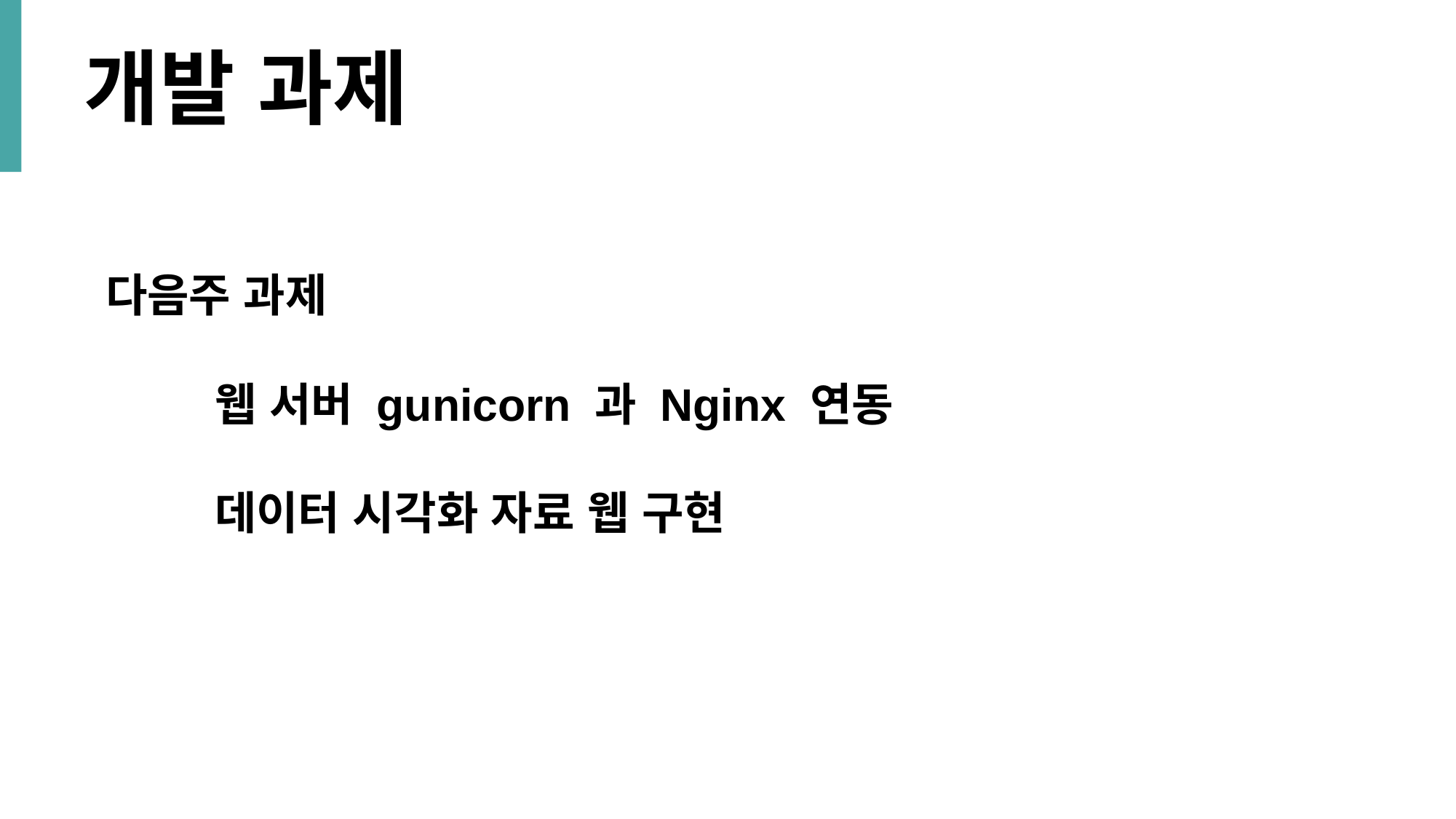

개발 과제
다음주 과제

	웹 서버 gunicorn 과 Nginx 연동

	데이터 시각화 자료 웹 구현